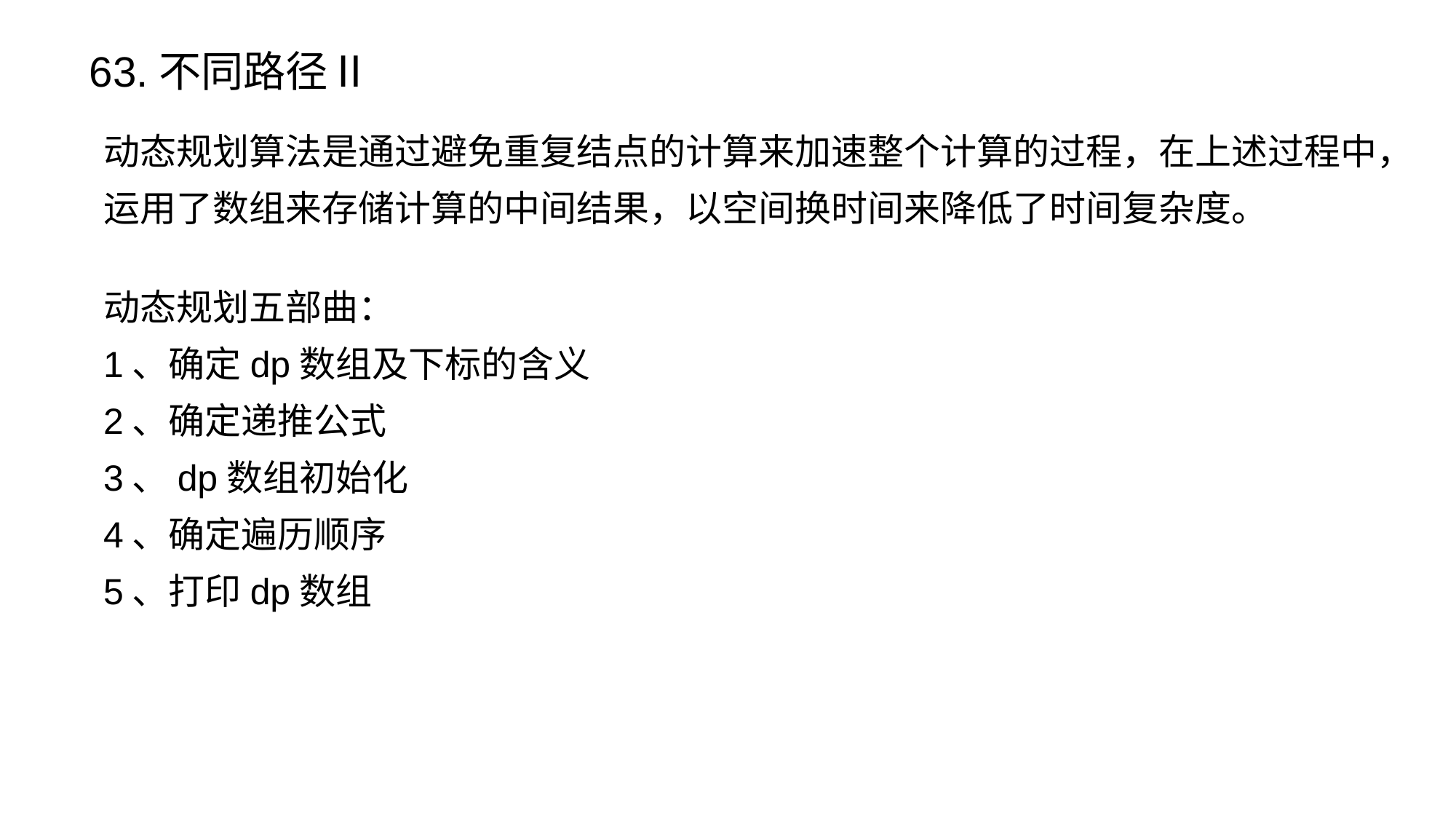

63.不同路径Ⅱ
动态规划算法是通过避免重复结点的计算来加速整个计算的过程，在上述过程中，运用了数组来存储计算的中间结果，以空间换时间来降低了时间复杂度。
动态规划五部曲：
1、确定dp数组及下标的含义
2、确定递推公式
3、dp数组初始化
4、确定遍历顺序
5、打印dp数组